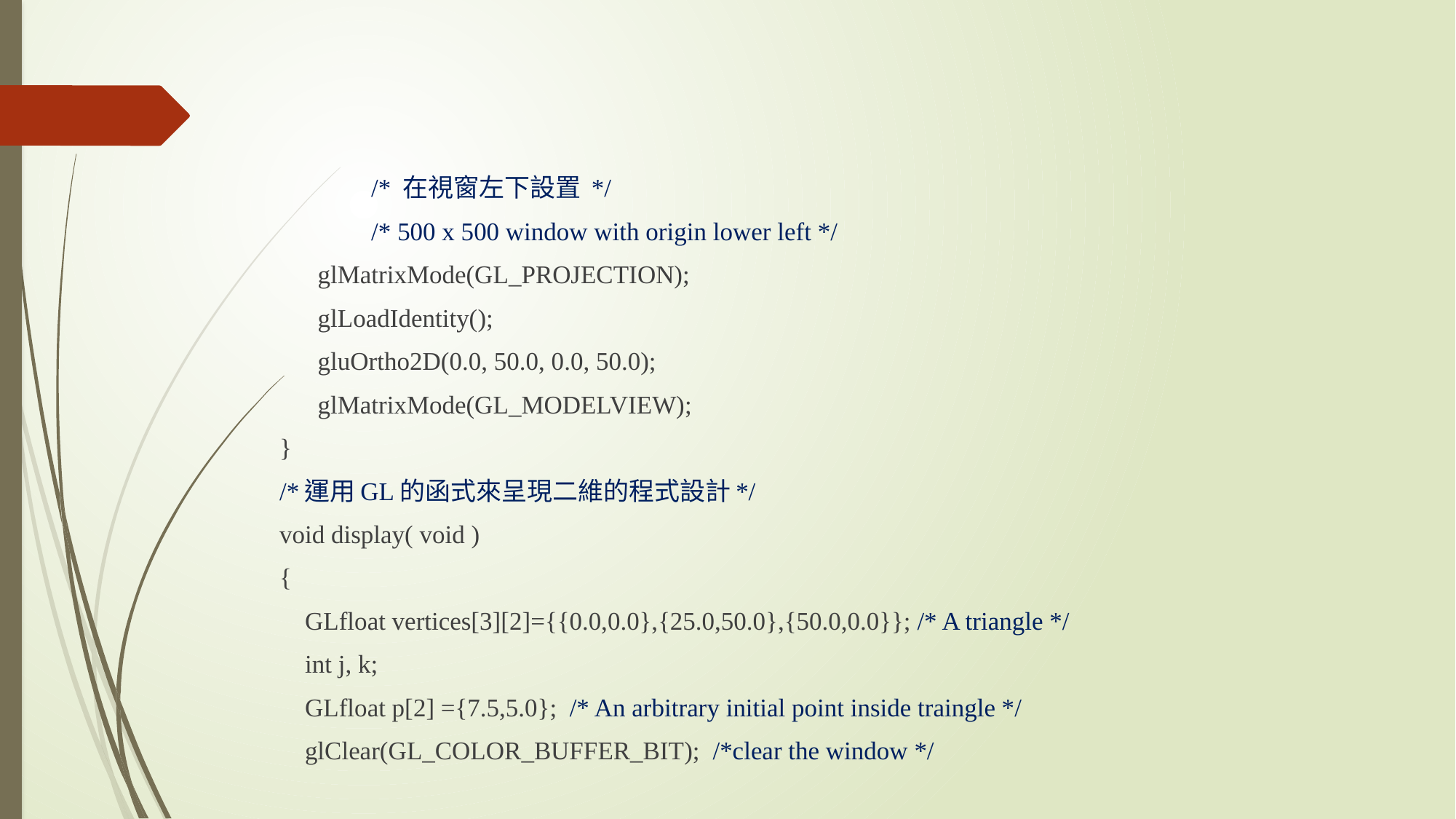

/* 在視窗左下設置 */
	/* 500 x 500 window with origin lower left */
      glMatrixMode(GL_PROJECTION);
      glLoadIdentity();
      gluOrtho2D(0.0, 50.0, 0.0, 50.0);
      glMatrixMode(GL_MODELVIEW);
}
/*運用GL的函式來呈現二維的程式設計*/
void display( void )
{
    GLfloat vertices[3][2]={{0.0,0.0},{25.0,50.0},{50.0,0.0}}; /* A triangle */
    int j, k;
    GLfloat p[2] ={7.5,5.0};  /* An arbitrary initial point inside traingle */
    glClear(GL_COLOR_BUFFER_BIT);  /*clear the window */